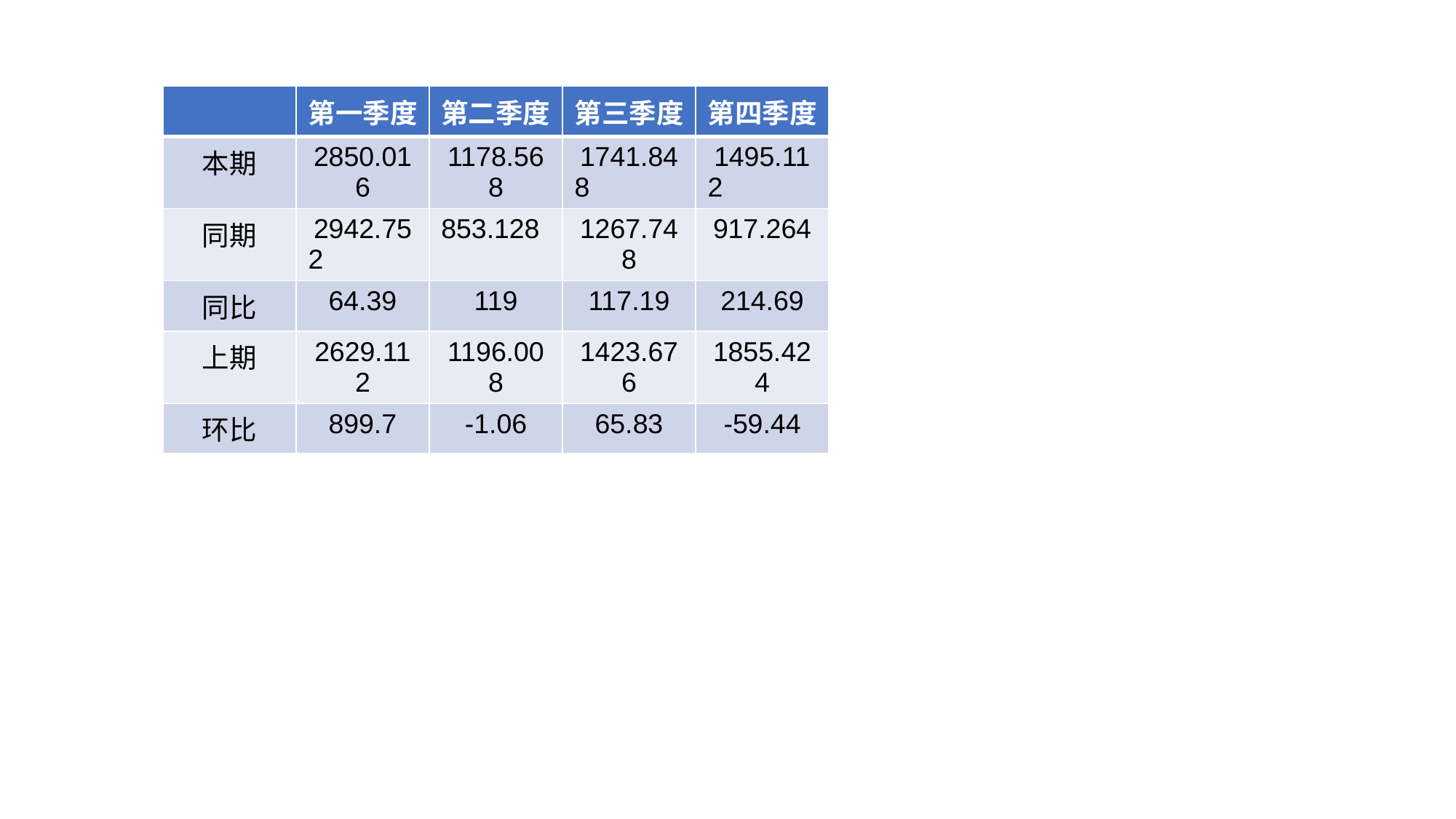

|  | 第一季度 | 第二季度 | 第三季度 | 第四季度 |
| --- | --- | --- | --- | --- |
| 本期 | 2850.016 | 1178.568 | 1741.848 | 1495.112 |
| 同期 | 2942.752 | 853.128 | 1267.748 | 917.264 |
| 同比 | 64.39 | 119 | 117.19 | 214.69 |
| 上期 | 2629.112 | 1196.008 | 1423.676 | 1855.424 |
| 环比 | 899.7 | -1.06 | 65.83 | -59.44 |